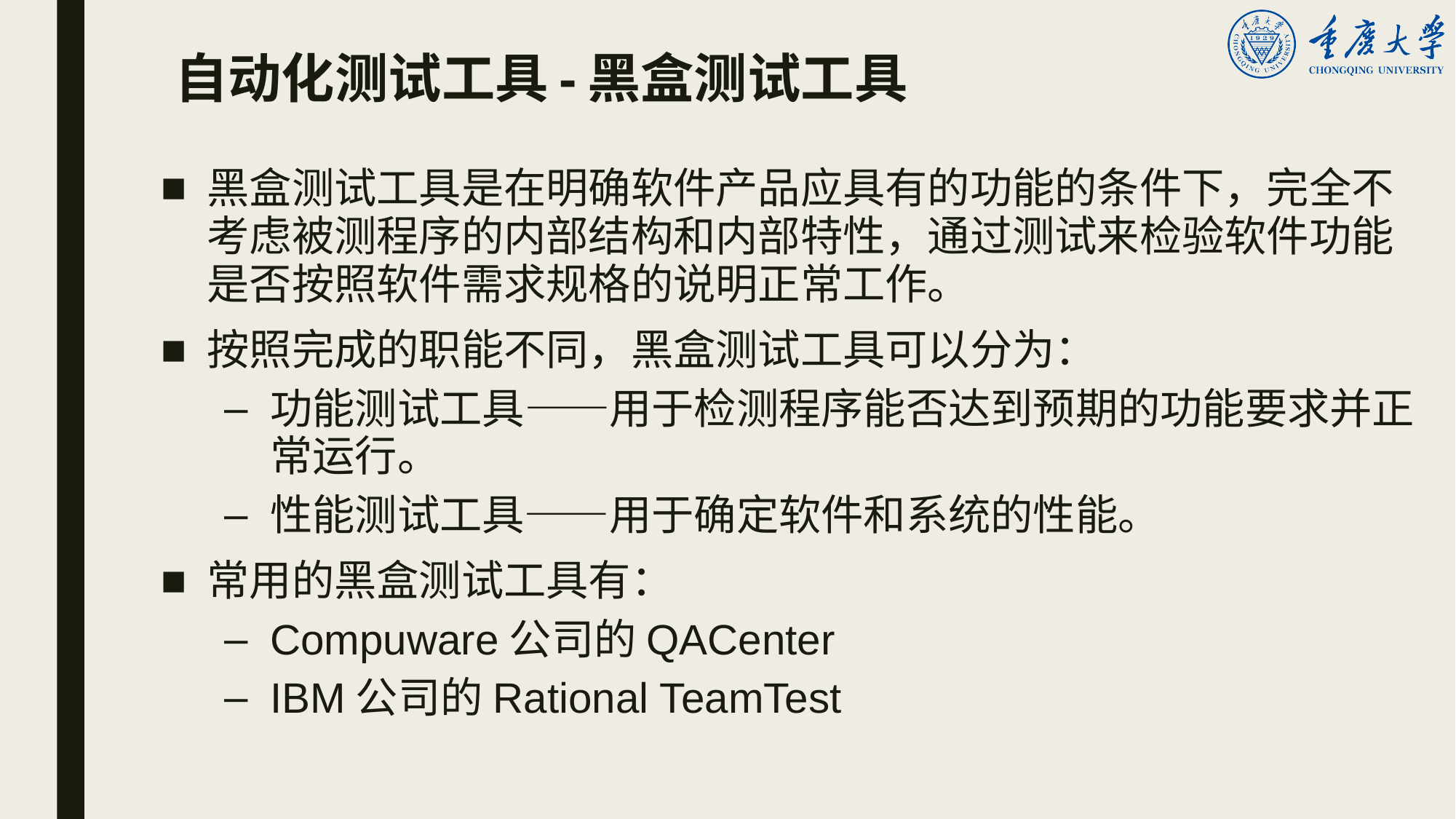

# 自动化测试工具-黑盒测试工具
黑盒测试工具是在明确软件产品应具有的功能的条件下，完全不考虑被测程序的内部结构和内部特性，通过测试来检验软件功能是否按照软件需求规格的说明正常工作。
按照完成的职能不同，黑盒测试工具可以分为：
功能测试工具——用于检测程序能否达到预期的功能要求并正常运行。
性能测试工具——用于确定软件和系统的性能。
常用的黑盒测试工具有：
Compuware公司的QACenter
IBM公司的Rational TeamTest